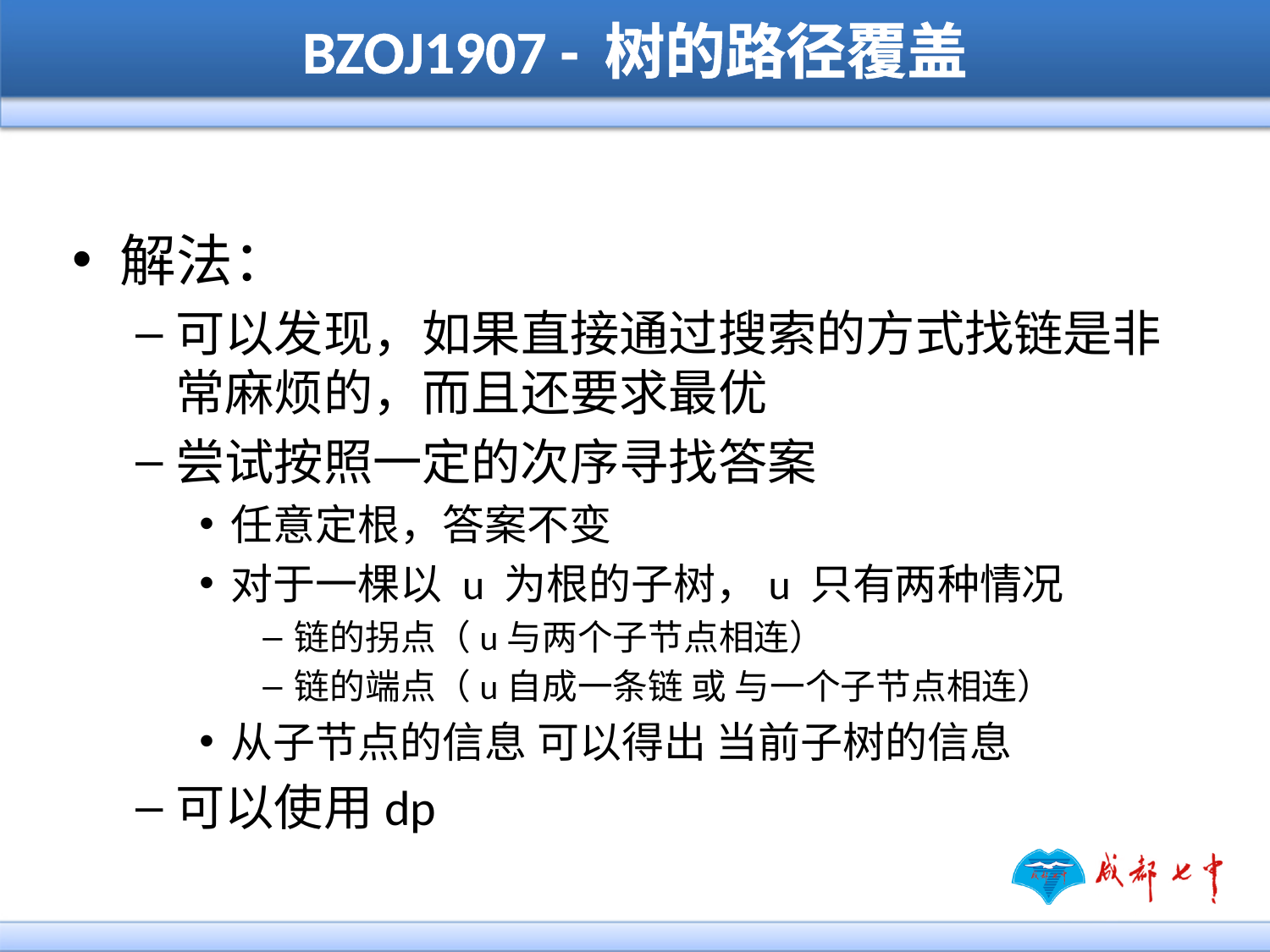

# BZOJ1907 - 树的路径覆盖
解法：
可以发现，如果直接通过搜索的方式找链是非常麻烦的，而且还要求最优
尝试按照一定的次序寻找答案
任意定根，答案不变
对于一棵以 u 为根的子树，u 只有两种情况
链的拐点（u与两个子节点相连）
链的端点（u自成一条链 或 与一个子节点相连）
从子节点的信息 可以得出 当前子树的信息
可以使用dp